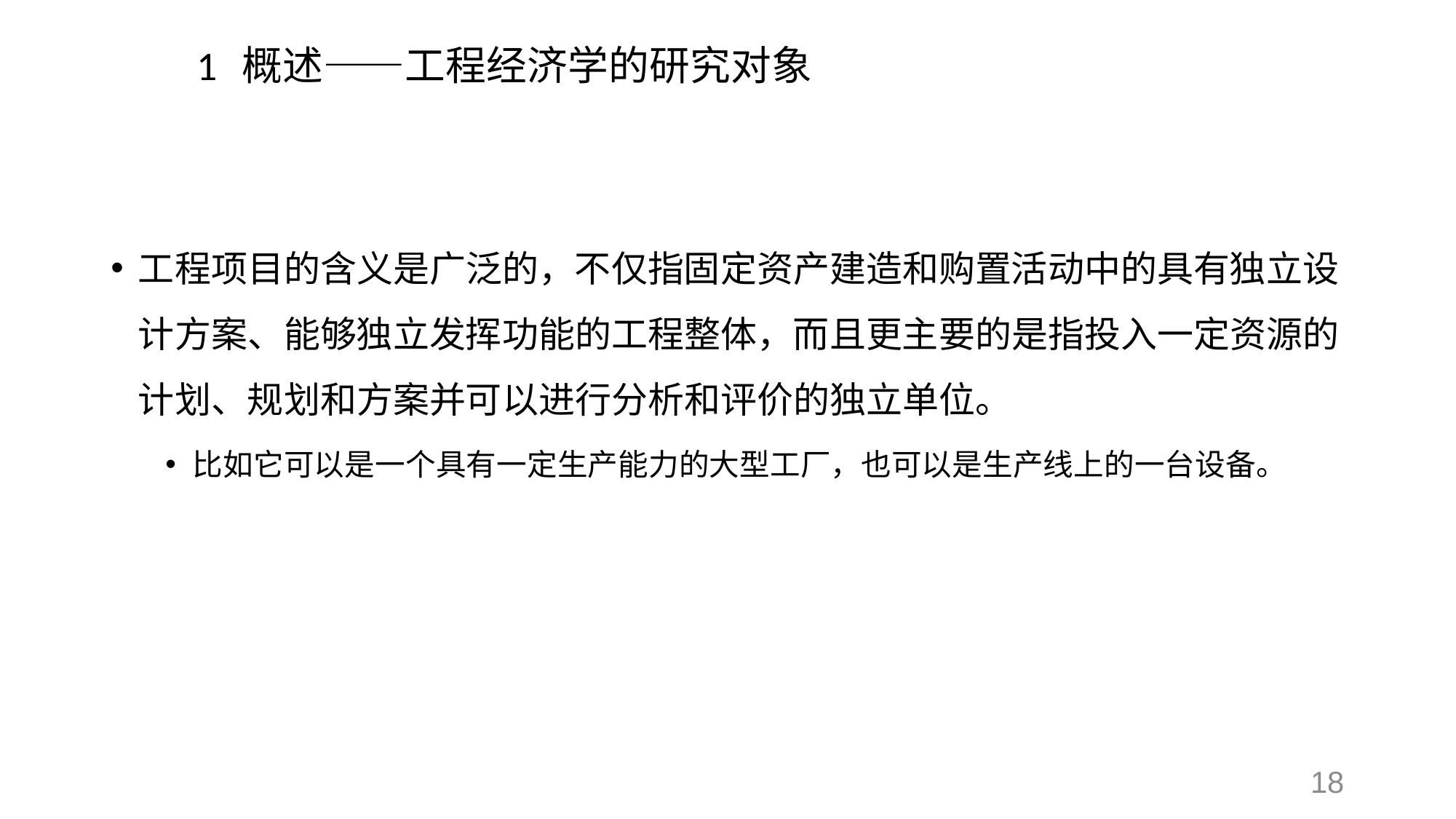

# 1  概述——工程经济学的研究对象
工程项目的含义是广泛的，不仅指固定资产建造和购置活动中的具有独立设计方案、能够独立发挥功能的工程整体，而且更主要的是指投入一定资源的计划、规划和方案并可以进行分析和评价的独立单位。
比如它可以是一个具有一定生产能力的大型工厂，也可以是生产线上的一台设备。

18